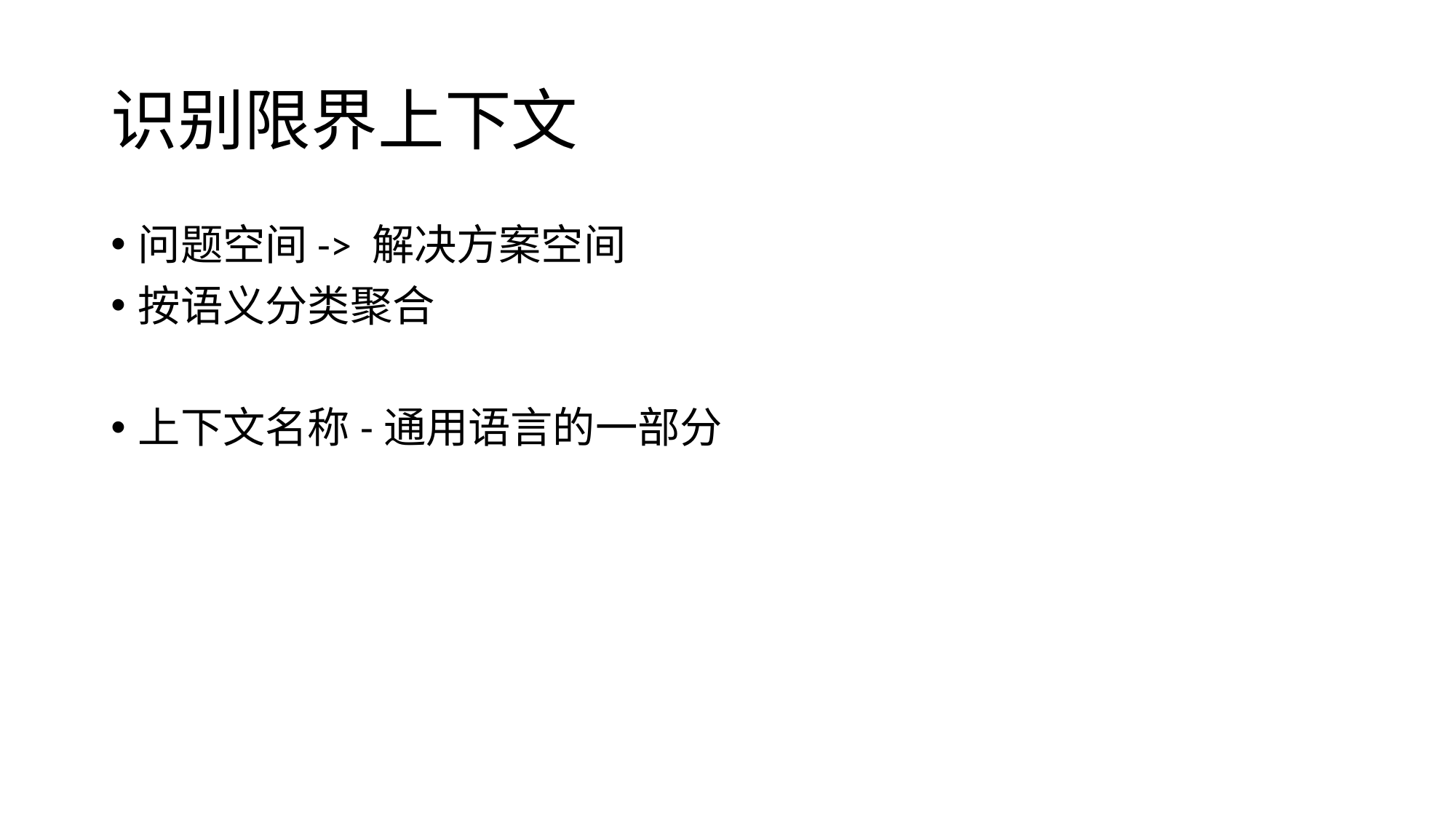

# 识别限界上下文
问题空间-> 解决方案空间
按语义分类聚合

上下文名称-通用语言的一部分